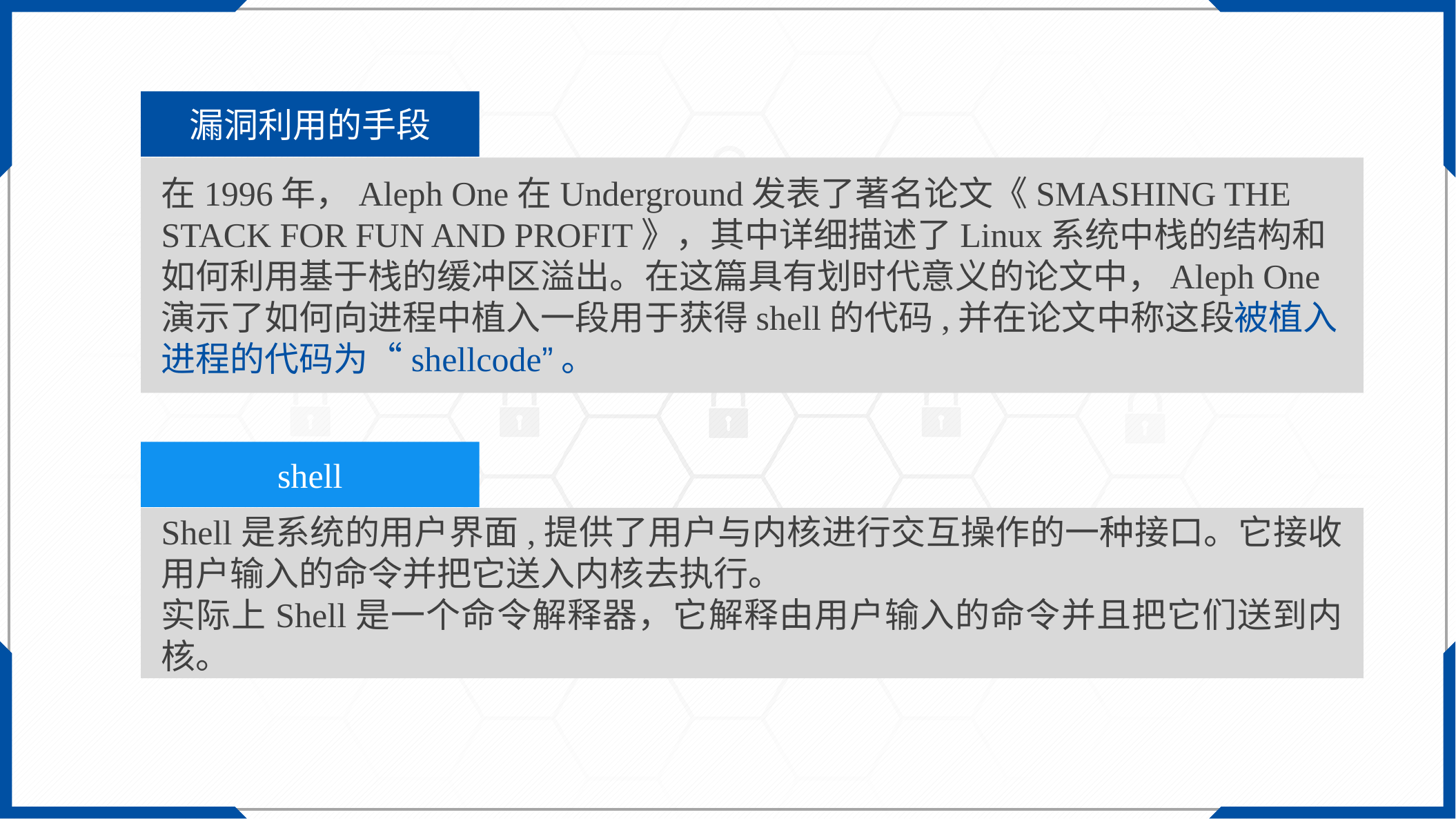

漏洞利用的手段
在1996年，Aleph One在Underground发表了著名论文《SMASHING THE STACK FOR FUN AND PROFIT》，其中详细描述了Linux系统中栈的结构和如何利用基于栈的缓冲区溢出。在这篇具有划时代意义的论文中，Aleph One演示了如何向进程中植入一段用于获得shell的代码,并在论文中称这段被植入进程的代码为“shellcode”。
shell
Shell是系统的用户界面,提供了用户与内核进行交互操作的一种接口。它接收用户输入的命令并把它送入内核去执行。
实际上Shell是一个命令解释器，它解释由用户输入的命令并且把它们送到内核。